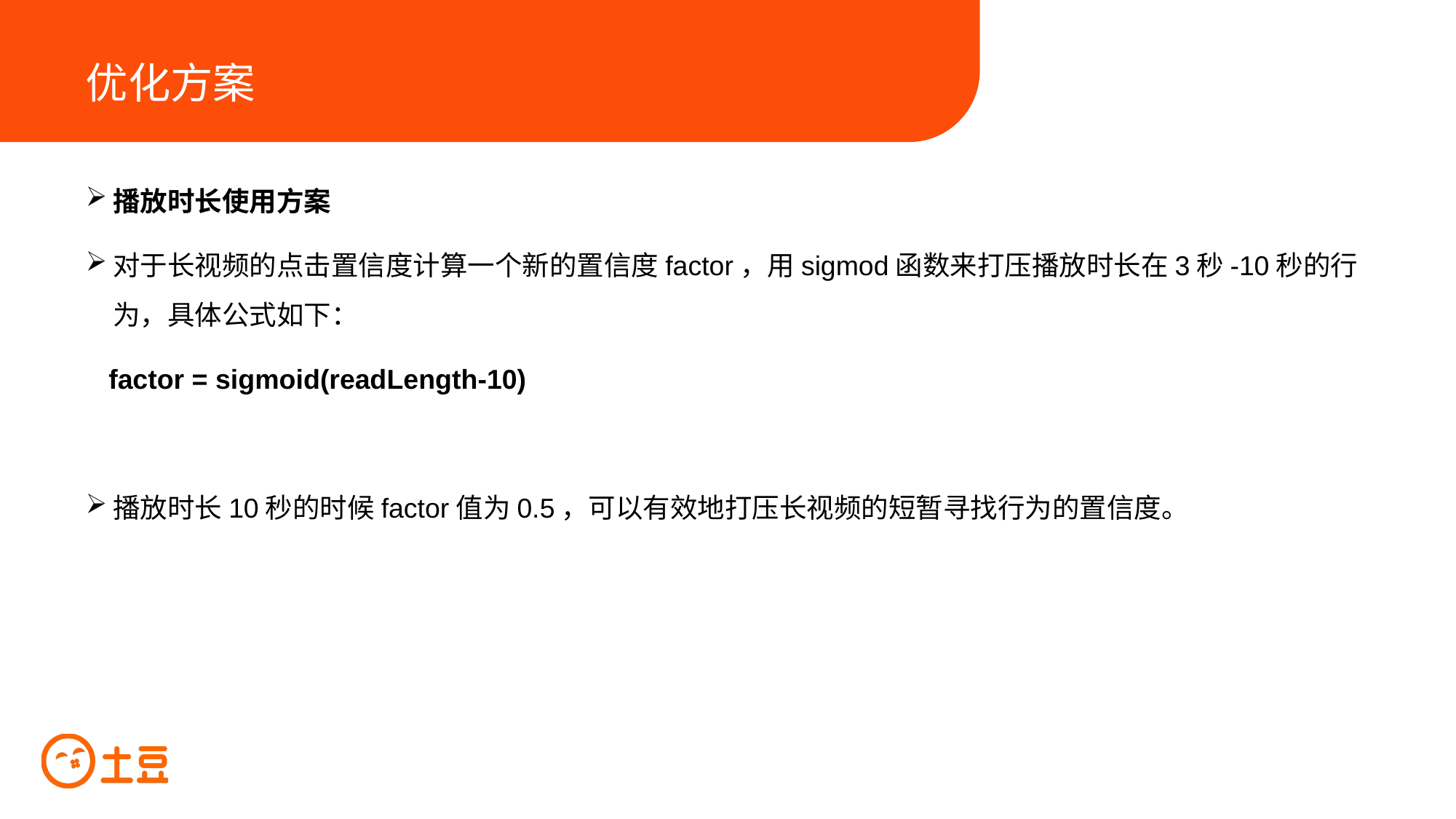

优化方案
播放时长使用方案
对于长视频的点击置信度计算一个新的置信度factor，用sigmod函数来打压播放时长在3秒-10秒的行为，具体公式如下：
   factor = sigmoid(readLength-10)

播放时长10秒的时候factor值为0.5，可以有效地打压长视频的短暂寻找行为的置信度。